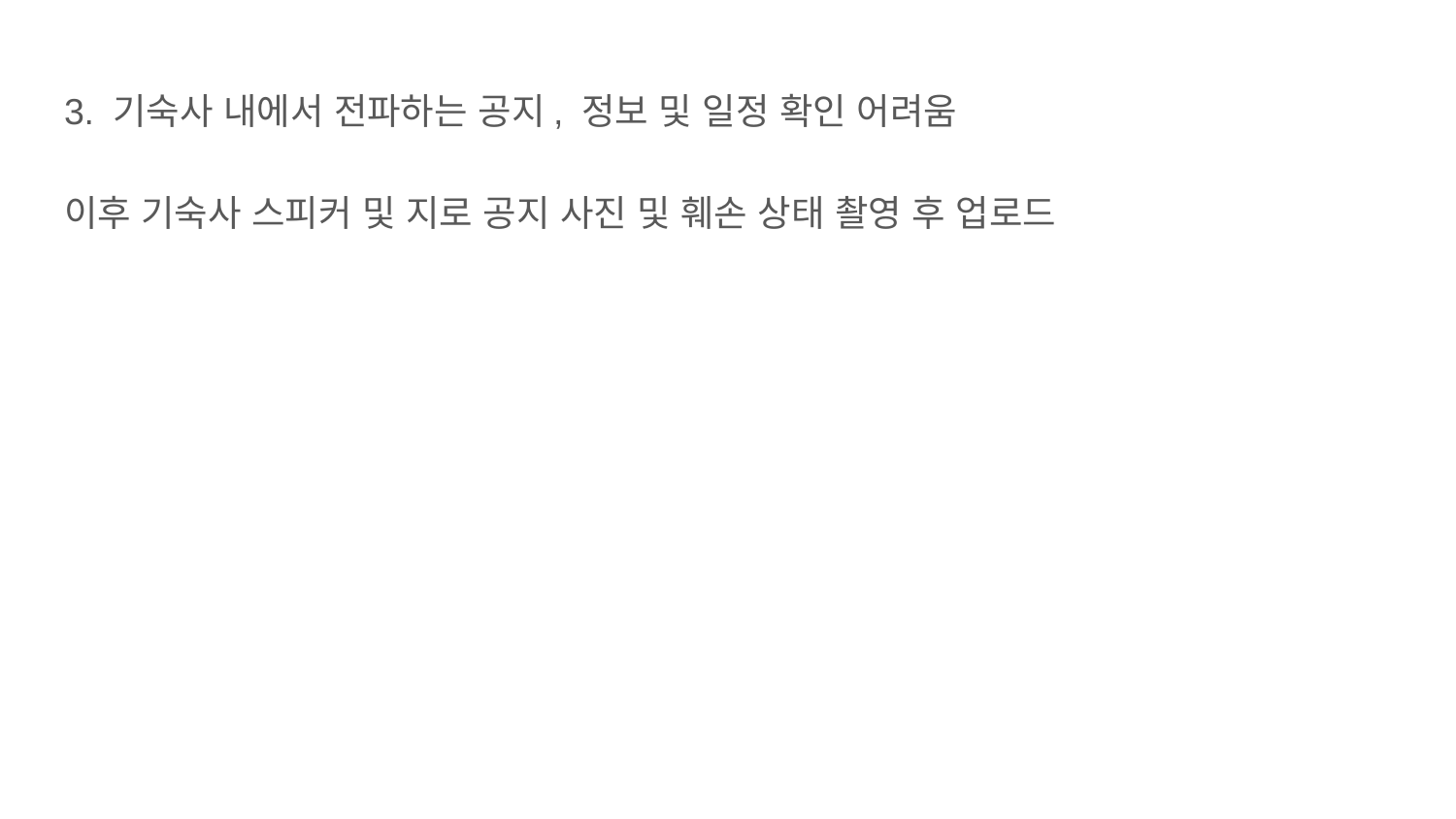

# 3. 기숙사 내에서 전파하는 공지, 정보 및 일정 확인 어려움
이후 기숙사 스피커 및 지로 공지 사진 및 훼손 상태 촬영 후 업로드